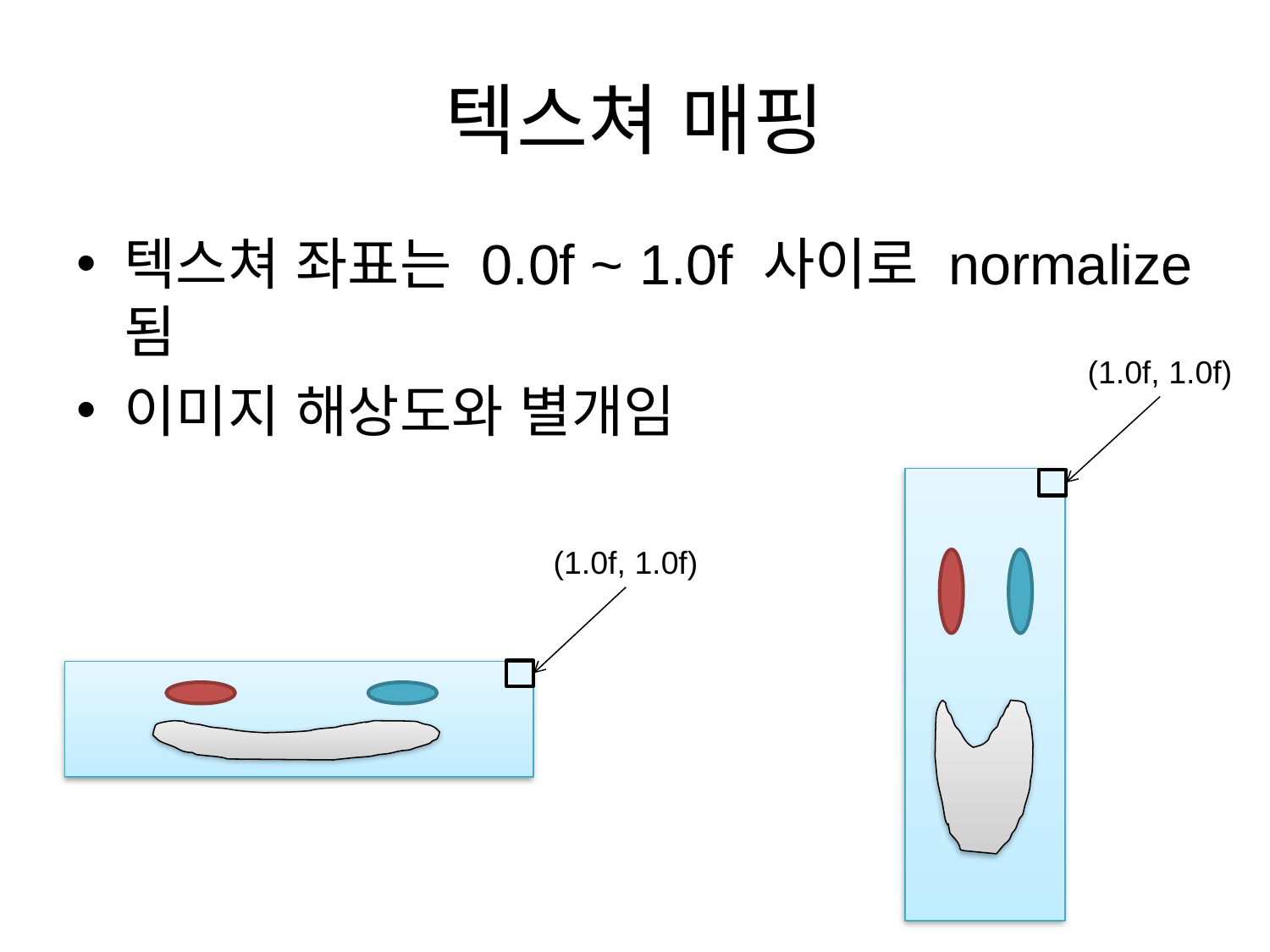

# 텍스쳐 매핑
텍스쳐 좌표는 0.0f ~ 1.0f 사이로 normalize 됨
이미지 해상도와 별개임
(1.0f, 1.0f)

(1.0f, 1.0f)